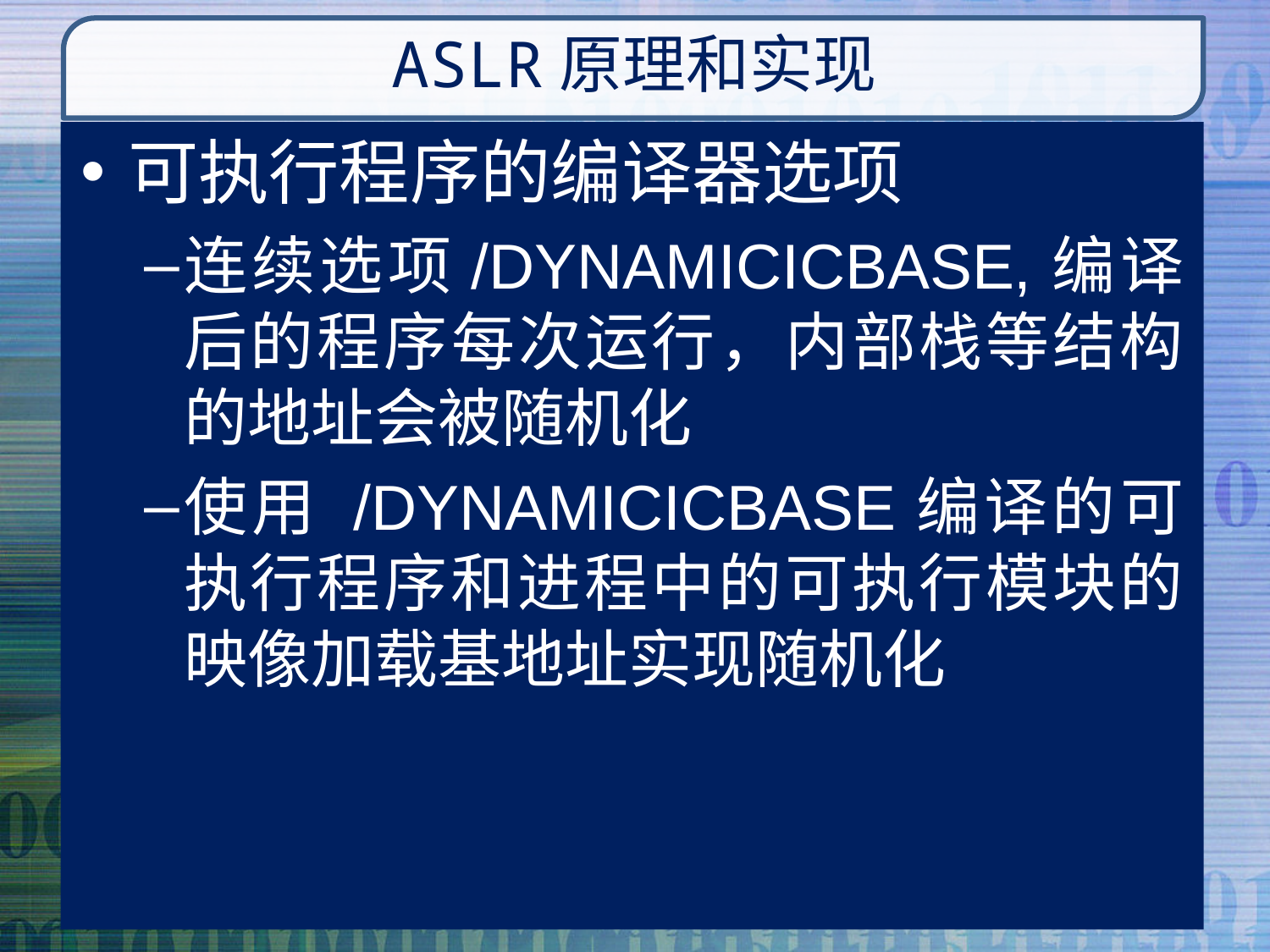

# ASLR原理和实现
可执行程序的编译器选项
连续选项/DYNAMICICBASE,编译后的程序每次运行，内部栈等结构的地址会被随机化
使用 /DYNAMICICBASE编译的可执行程序和进程中的可执行模块的映像加载基地址实现随机化